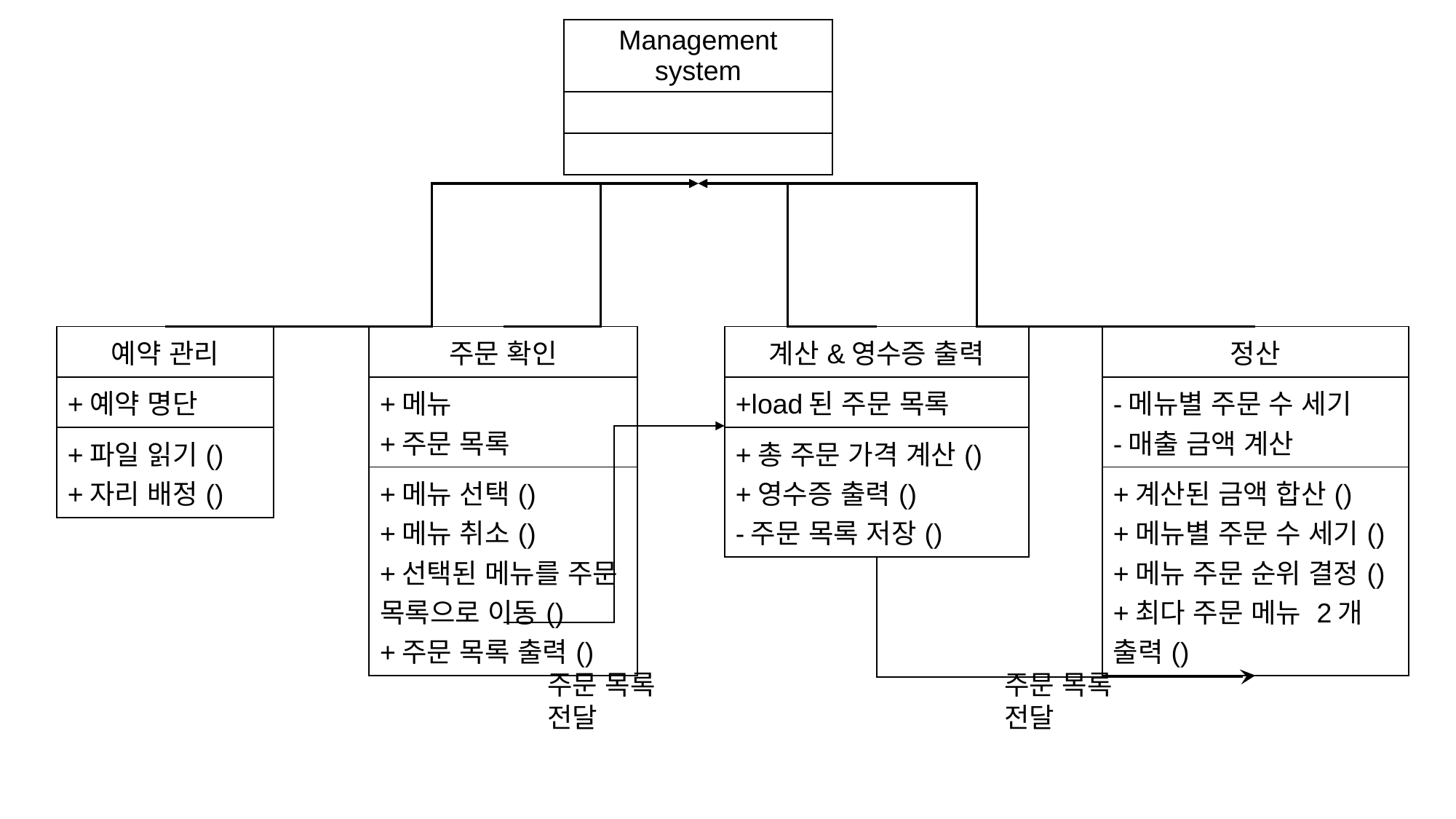

| Management system |
| --- |
|  |
|  |
| 예약 관리 |
| --- |
| +예약 명단 |
| +파일 읽기() +자리 배정() |
| 주문 확인 |
| --- |
| +메뉴 +주문 목록 |
| +메뉴 선택() +메뉴 취소() +선택된 메뉴를 주문 목록으로 이동() +주문 목록 출력() |
| 계산&영수증 출력 |
| --- |
| +load된 주문 목록 |
| +총 주문 가격 계산() +영수증 출력() -주문 목록 저장() |
| 정산 |
| --- |
| -메뉴별 주문 수 세기 -매출 금액 계산 |
| +계산된 금액 합산() +메뉴별 주문 수 세기() +메뉴 주문 순위 결정() +최다 주문 메뉴 2개 출력() |
주문 목록 전달
주문 목록 전달